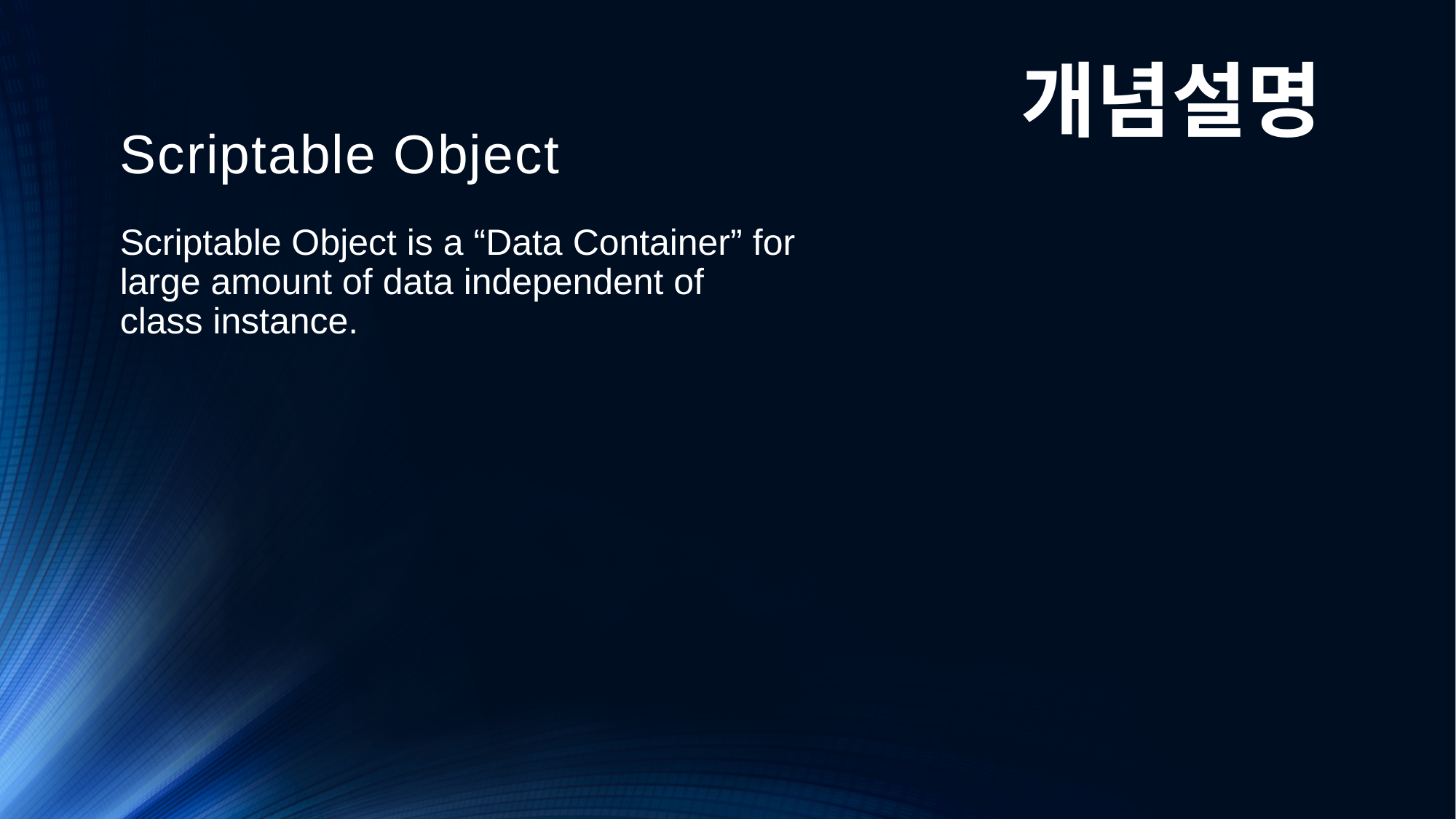

# Scriptable Object
개념설명
Scriptable Object is a “Data Container” for large amount of data independent of class instance.